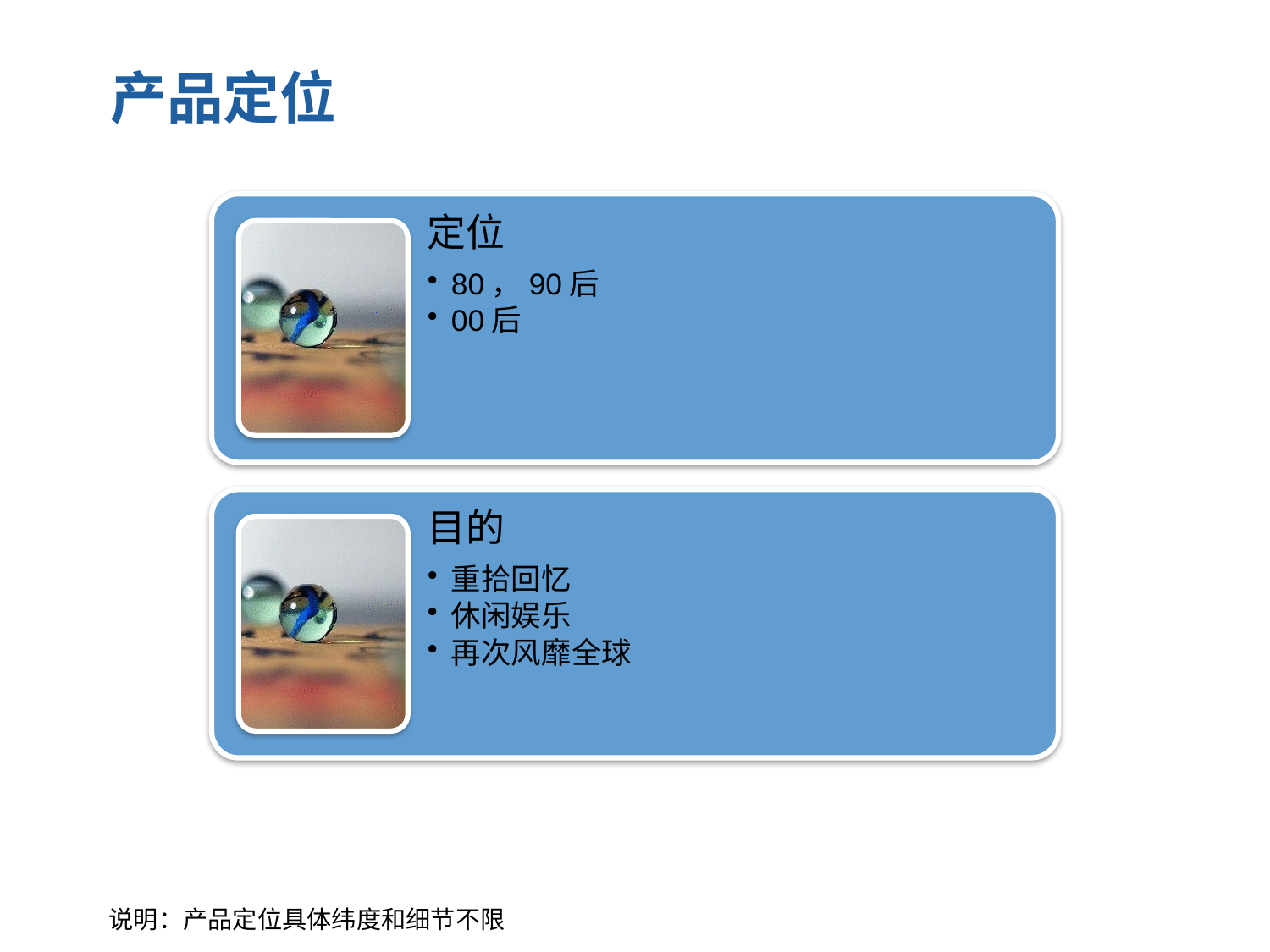

产品定位

定位
80，90后
00后
目的
重拾回忆
休闲娱乐
再次风靡全球
说明：产品定位具体纬度和细节不限